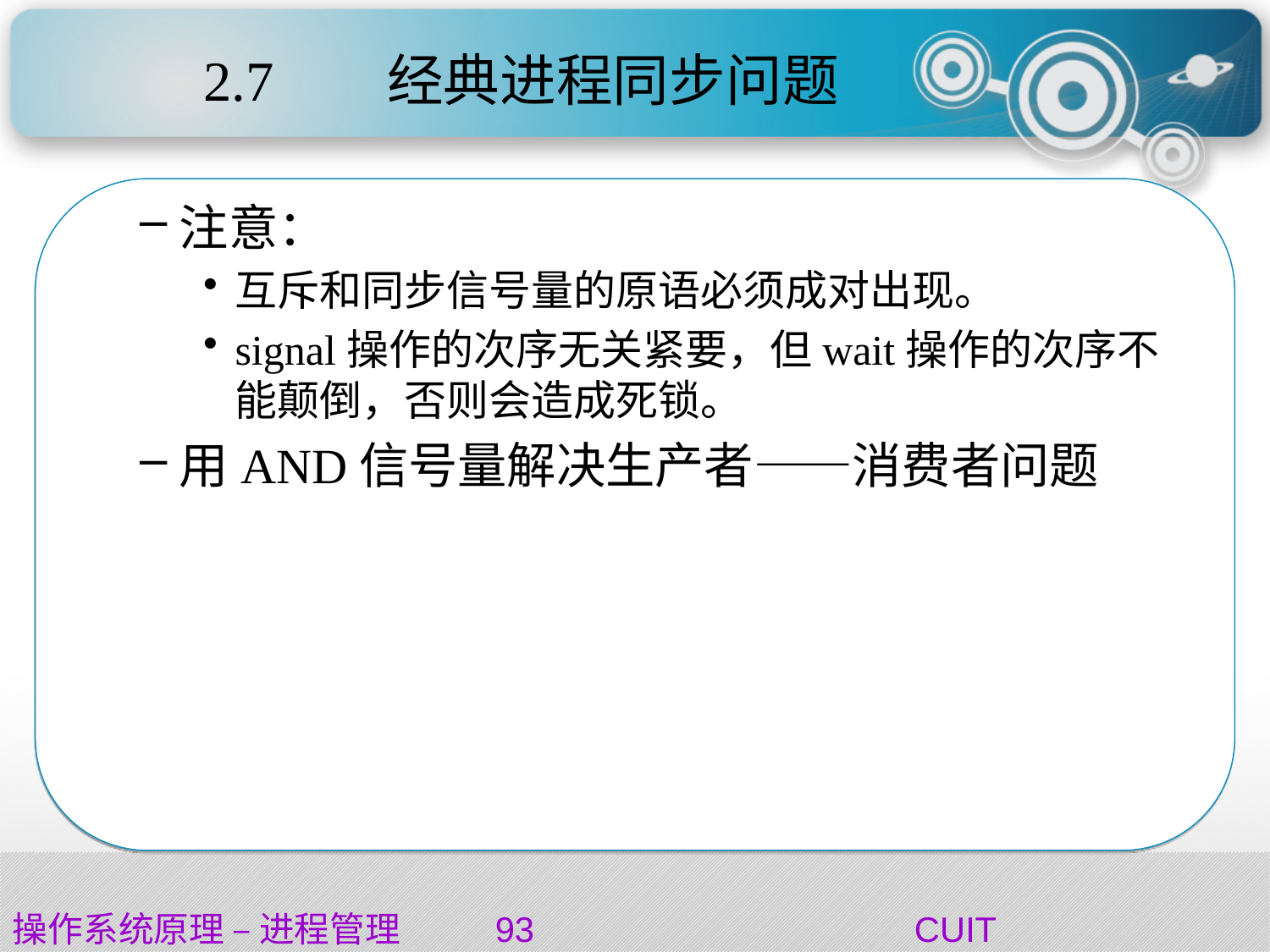

# 2.7       经典进程同步问题
注意：
互斥和同步信号量的原语必须成对出现。
signal操作的次序无关紧要，但wait操作的次序不能颠倒，否则会造成死锁。
用AND信号量解决生产者——消费者问题